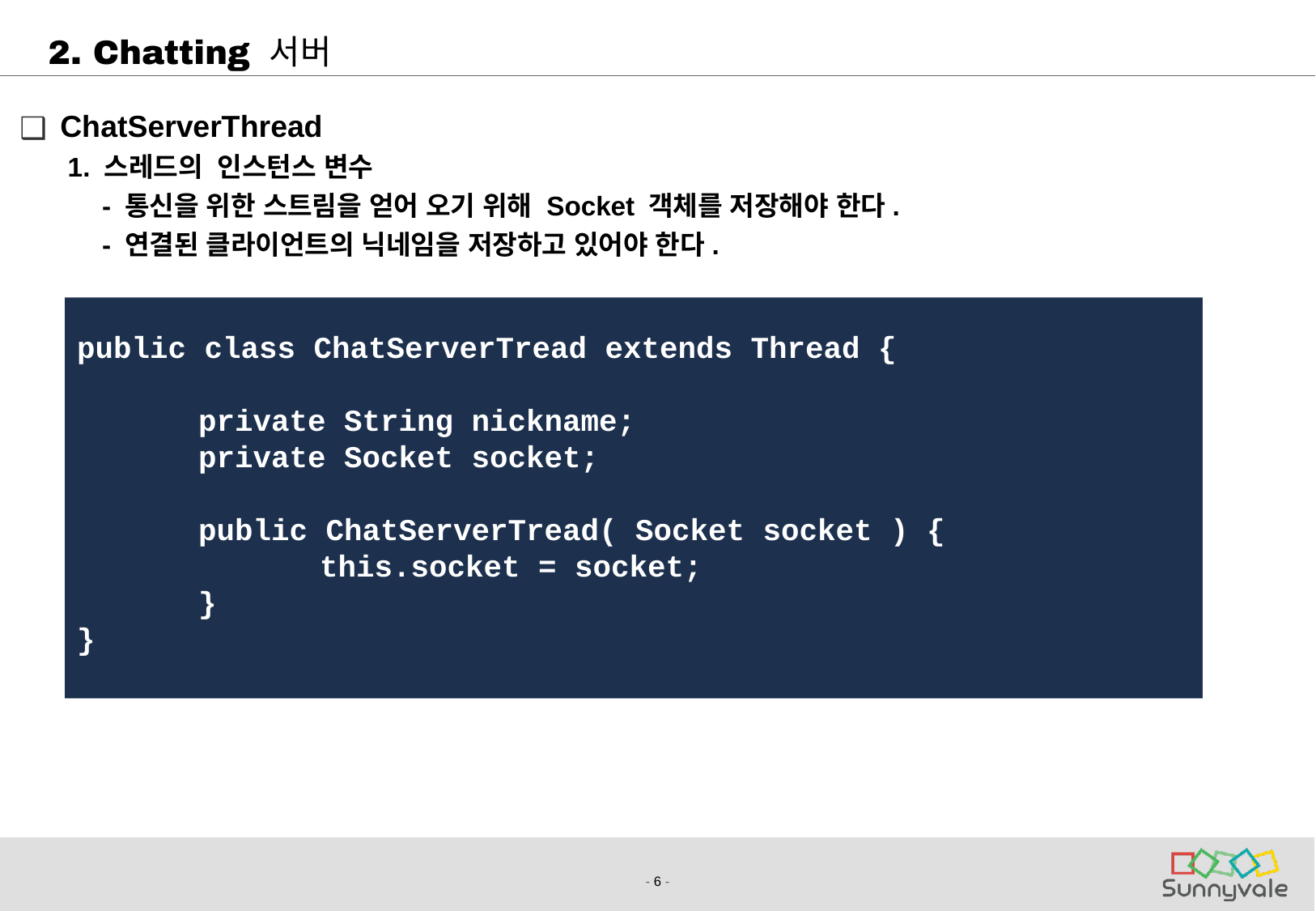

# 2. Chatting 서버
ChatServerThread
	 1. 스레드의  인스턴스 변수
           - 통신을 위한 스트림을 얻어 오기 위해 Socket 객체를 저장해야 한다.
           - 연결된 클라이언트의 닉네임을 저장하고 있어야 한다.

public class ChatServerTread extends Thread {

	private String nickname;
	private Socket socket;

	public ChatServerTread( Socket socket ) {
		this.socket = socket;
	}
}